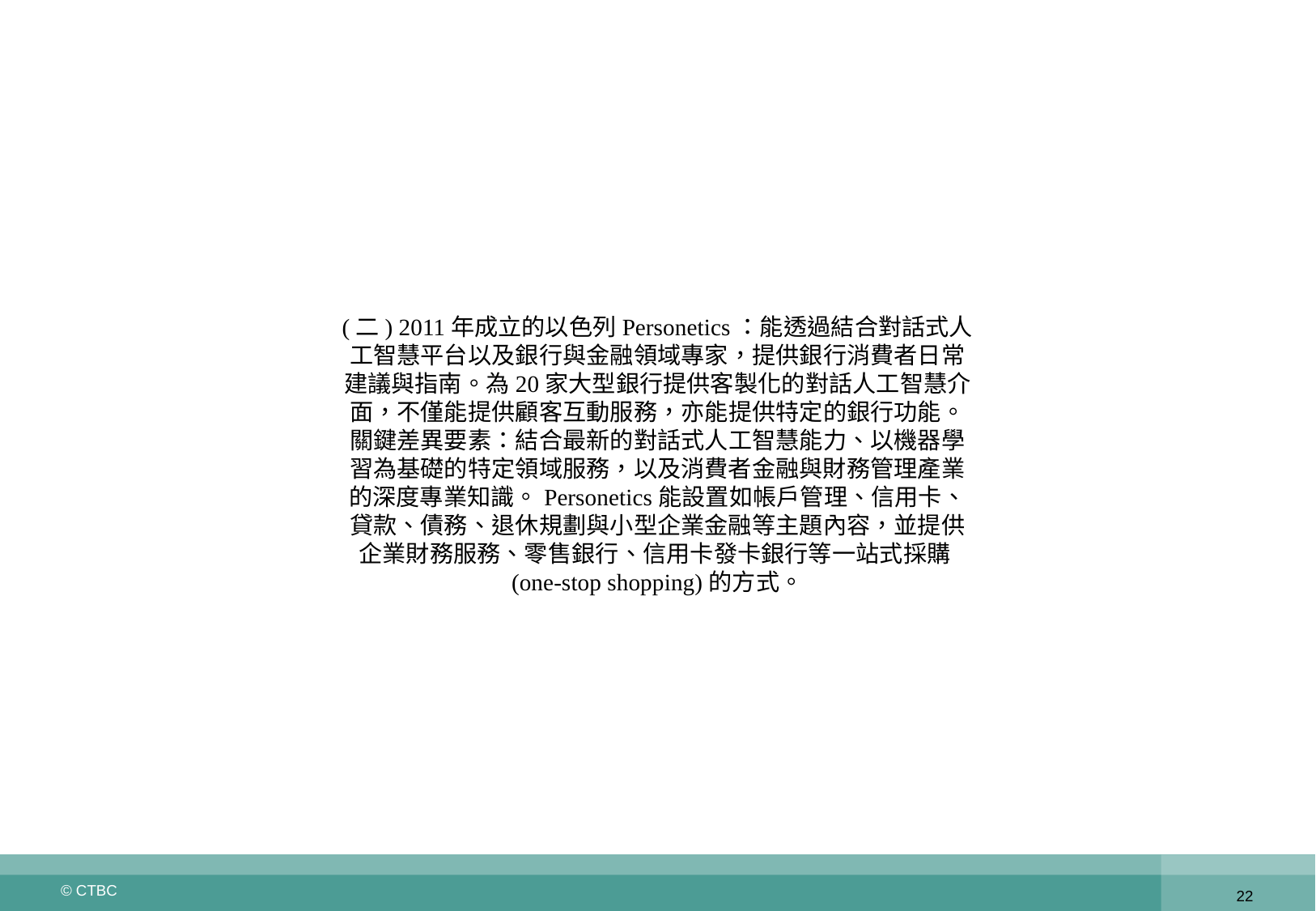

(二) 2011年成立的以色列Personetics：能透過結合對話式人工智慧平台以及銀行與金融領域專家，提供銀行消費者日常建議與指南。為20家大型銀行提供客製化的對話人工智慧介面，不僅能提供顧客互動服務，亦能提供特定的銀行功能。
關鍵差異要素：結合最新的對話式人工智慧能力、以機器學習為基礎的特定領域服務，以及消費者金融與財務管理產業的深度專業知識。Personetics能設置如帳戶管理、信用卡、貸款、債務、退休規劃與小型企業金融等主題內容，並提供企業財務服務、零售銀行、信用卡發卡銀行等一站式採購(one-stop shopping)的方式。